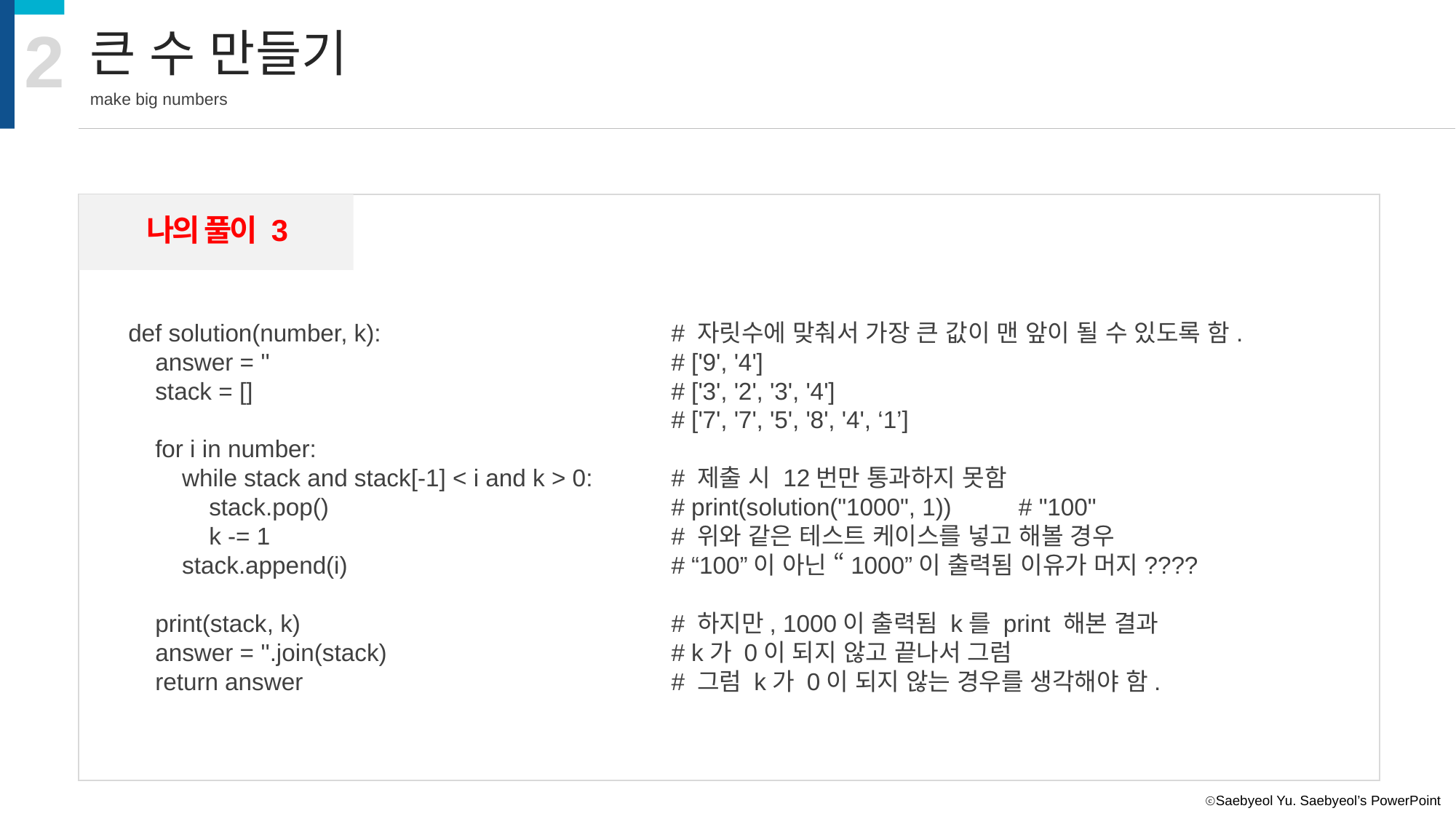

2
큰 수 만들기
make big numbers

나의 풀이 3
def solution(number, k):
    answer = ''
    stack = []

    for i in number:
        while stack and stack[-1] < i and k > 0:
            stack.pop()
            k -= 1
        stack.append(i)

    print(stack, k)
    answer = ''.join(stack)
    return answer
# 자릿수에 맞춰서 가장 큰 값이 맨 앞이 될 수 있도록 함.
# ['9', '4']
# ['3', '2', '3', '4']
# ['7', '7', '5', '8', '4', ‘1’]

# 제출 시 12번만 통과하지 못함
# print(solution("1000", 1))          # "100"
# 위와 같은 테스트 케이스를 넣고 해볼 경우
# “100”이 아닌 “1000”이 출력됨 이유가 머지????

# 하지만, 1000이 출력됨 k를 print 해본 결과
# k가 0이 되지 않고 끝나서 그럼
# 그럼 k가 0이 되지 않는 경우를 생각해야 함.